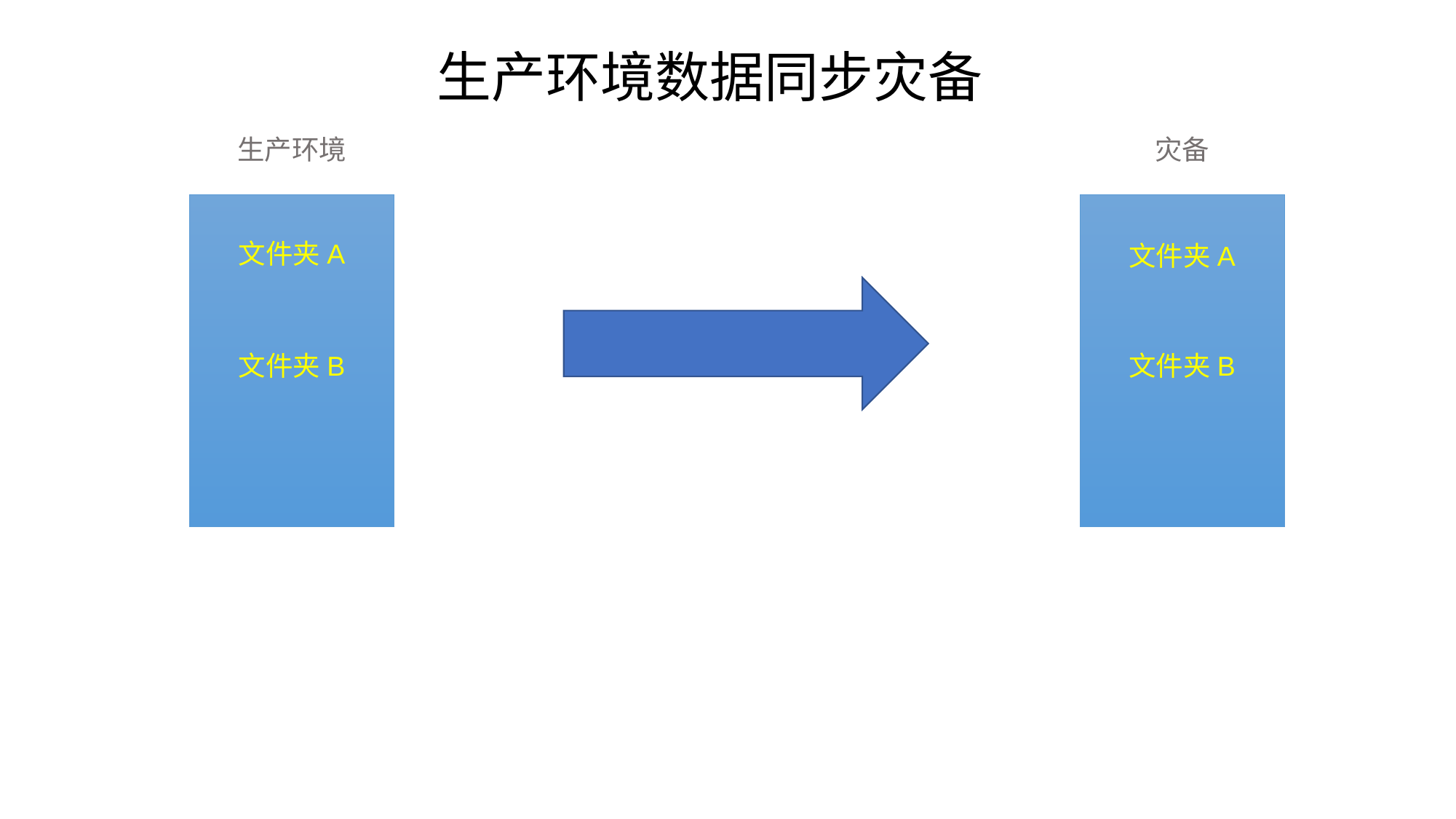

# 生产环境数据同步灾备
生产环境
灾备

文件夹A
文件夹A

文件夹B
文件夹B